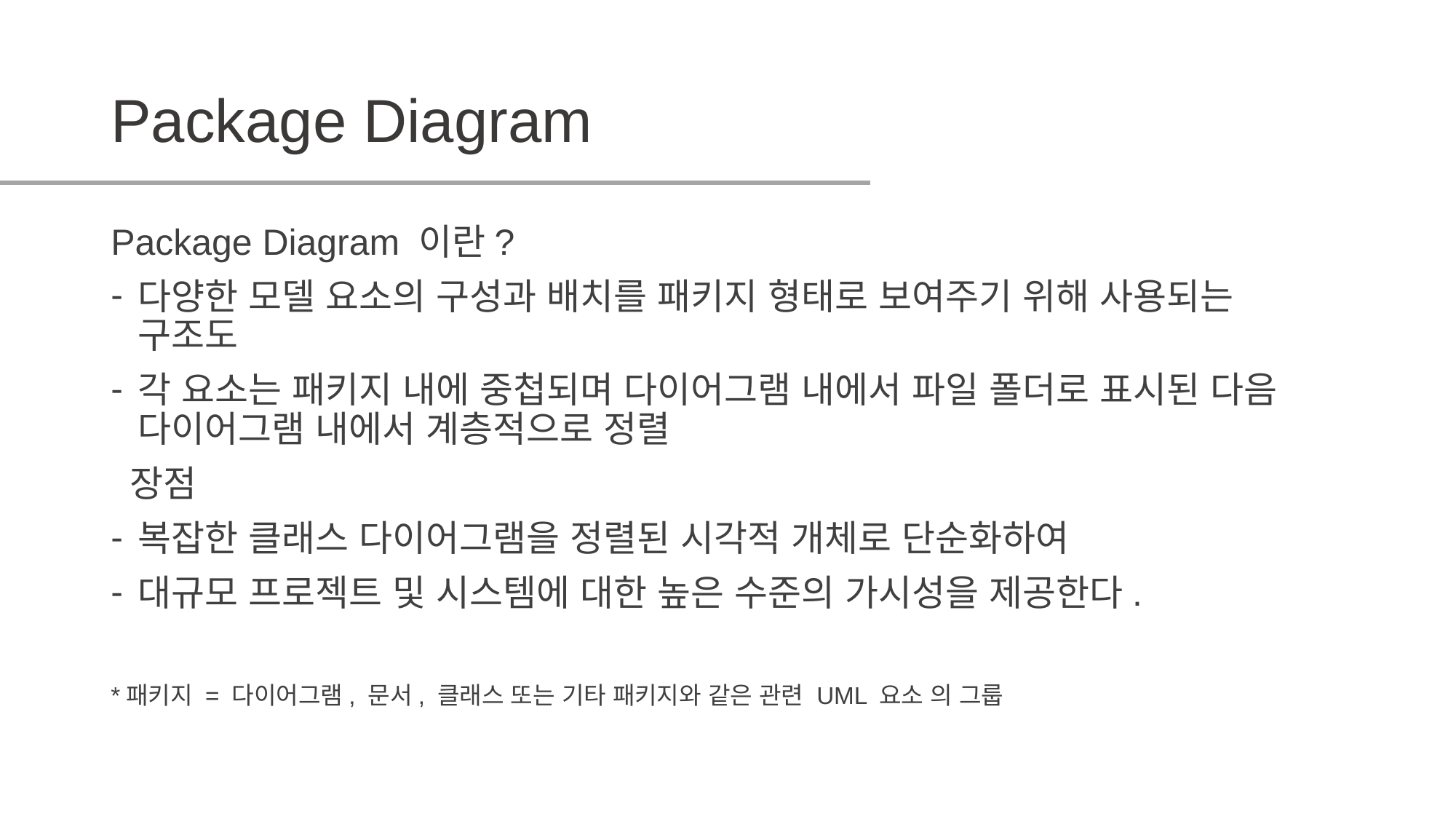

# Package Diagram
Package Diagram 이란?
다양한 모델 요소의 구성과 배치를 패키지 형태로 보여주기 위해 사용되는 구조도
각 요소는 패키지 내에 중첩되며 다이어그램 내에서 파일 폴더로 표시된 다음 다이어그램 내에서 계층적으로 정렬
 장점
복잡한 클래스 다이어그램을 정렬된 시각적 개체로 단순화하여
대규모 프로젝트 및 시스템에 대한 높은 수준의 가시성을 제공한다.

*패키지 = 다이어그램, 문서, 클래스 또는 기타 패키지와 같은 관련 UML 요소 의 그룹